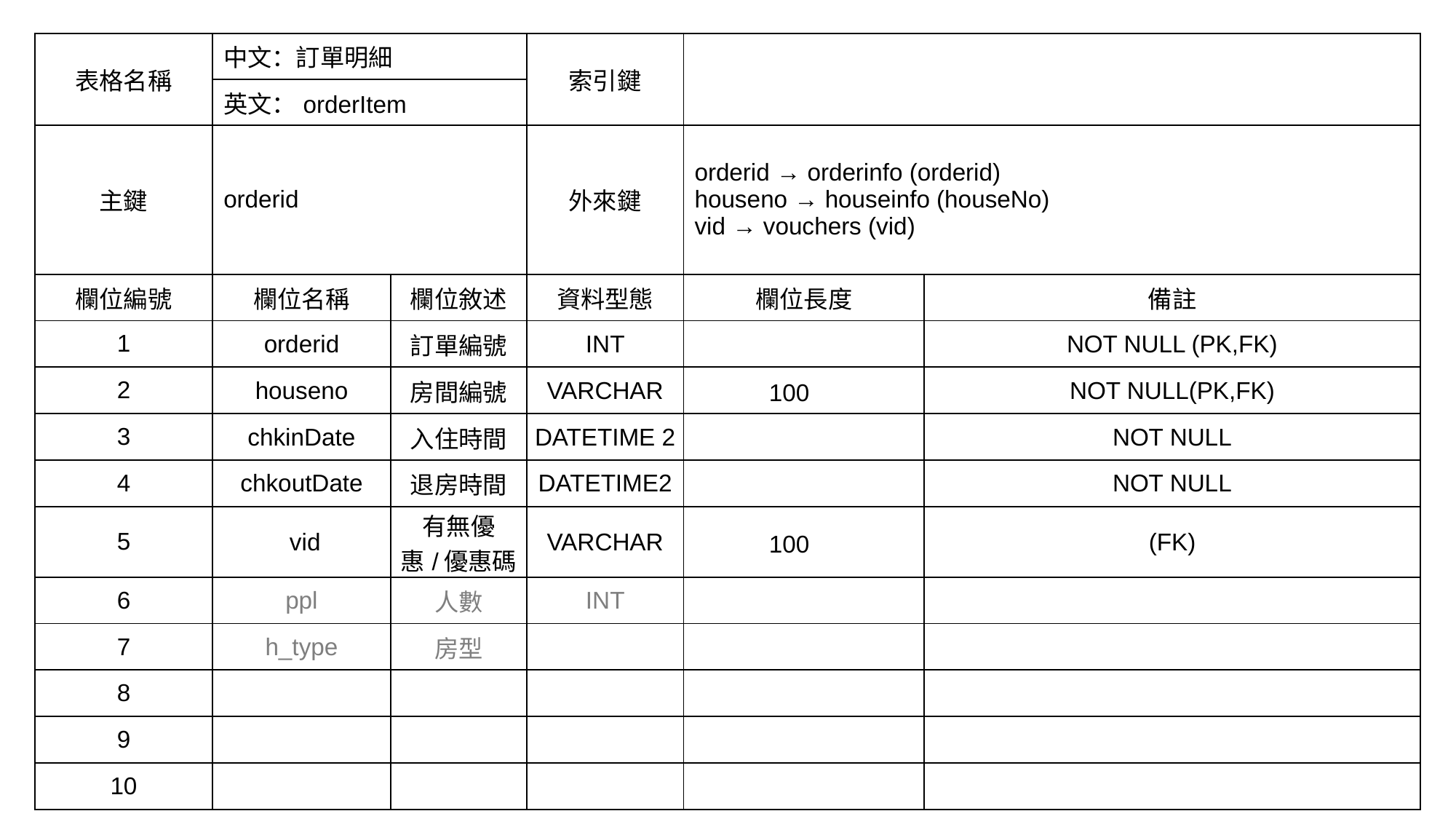

| 表格名稱 | 中文：訂單明細 |  | 索引鍵 |  |  |
| --- | --- | --- | --- | --- | --- |
|  | 英文：orderItem |  |  |  |  |
| 主鍵 | orderid |  | 外來鍵 | orderid → orderinfo (orderid) houseno → houseinfo (houseNo) vid → vouchers (vid) |  |
| 欄位編號 | 欄位名稱 | 欄位敘述 | 資料型態 | 欄位長度 | 備註 |
| 1 | orderid | 訂單編號 | INT |  | NOT NULL (PK,FK) |
| 2 | houseno | 房間編號 | VARCHAR | 100 | NOT NULL(PK,FK) |
| 3 | chkinDate | 入住時間 | DATETIME 2 |  | NOT NULL |
| 4 | chkoutDate | 退房時間 | DATETIME2 |  | NOT NULL |
| 5 | vid | 有無優惠/優惠碼 | VARCHAR | 100 | (FK) |
| 6 | ppl | 人數 | INT |  |  |
| 7 | h\_type | 房型 |  |  |  |
| 8 |  |  |  |  |  |
| 9 |  |  |  |  |  |
| 10 |  |  |  |  |  |